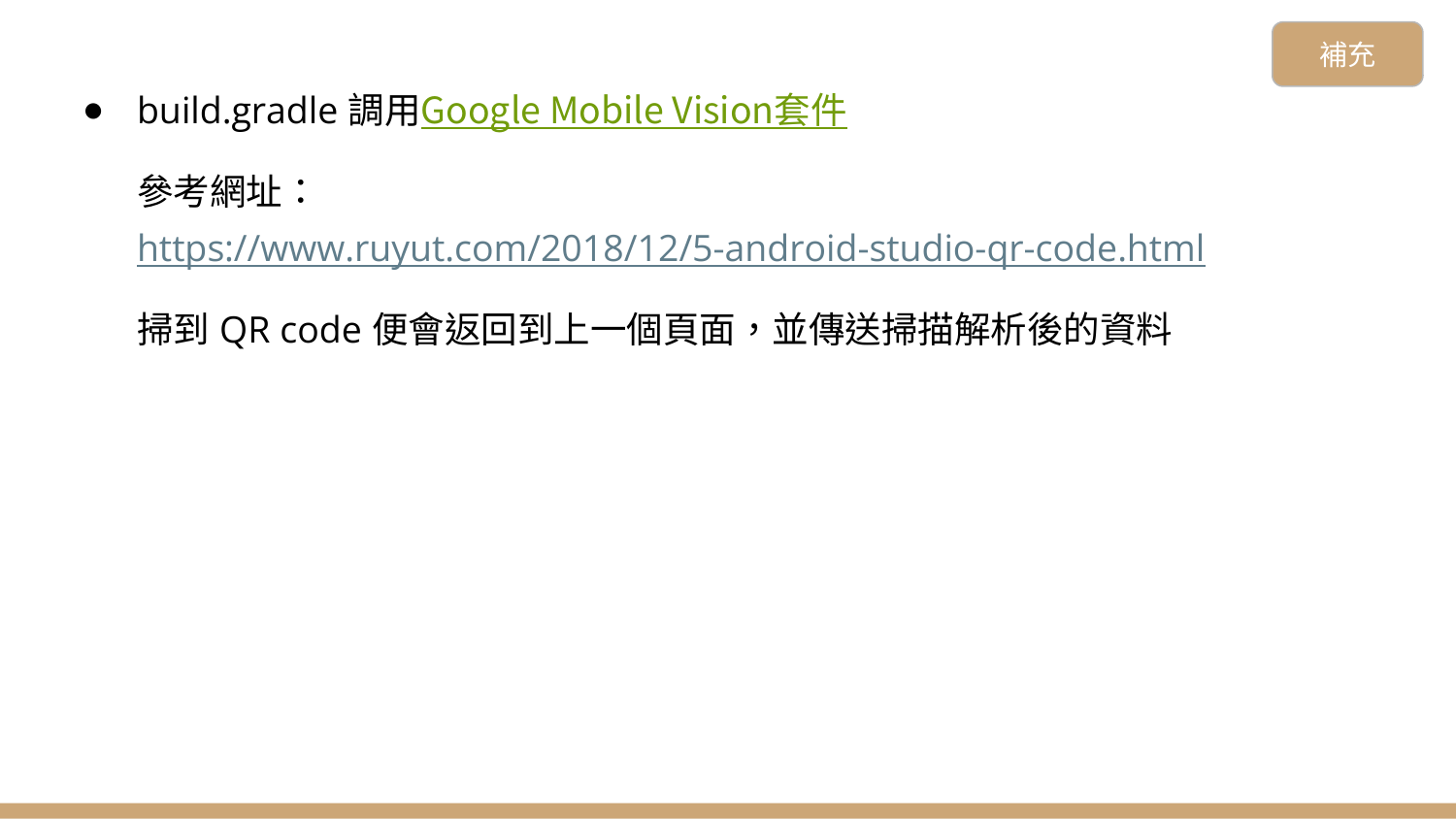

補充
build.gradle調用Google Mobile Vision套件
參考網址：https://www.ruyut.com/2018/12/5-android-studio-qr-code.html
掃到QR code便會返回到上一個頁面，並傳送掃描解析後的資料